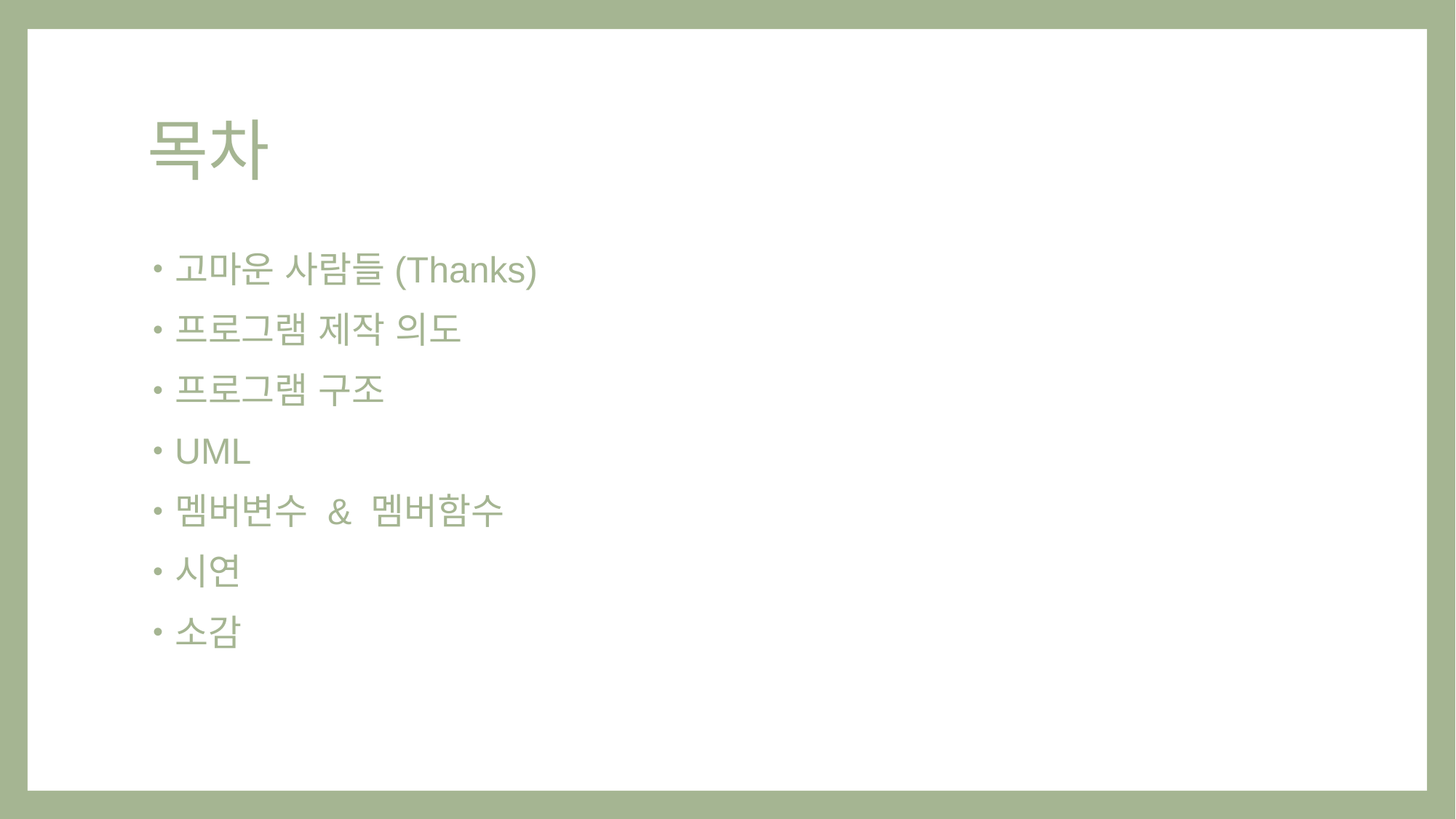

# 목차
고마운 사람들(Thanks)
프로그램 제작 의도
프로그램 구조
UML
멤버변수 & 멤버함수
시연
소감